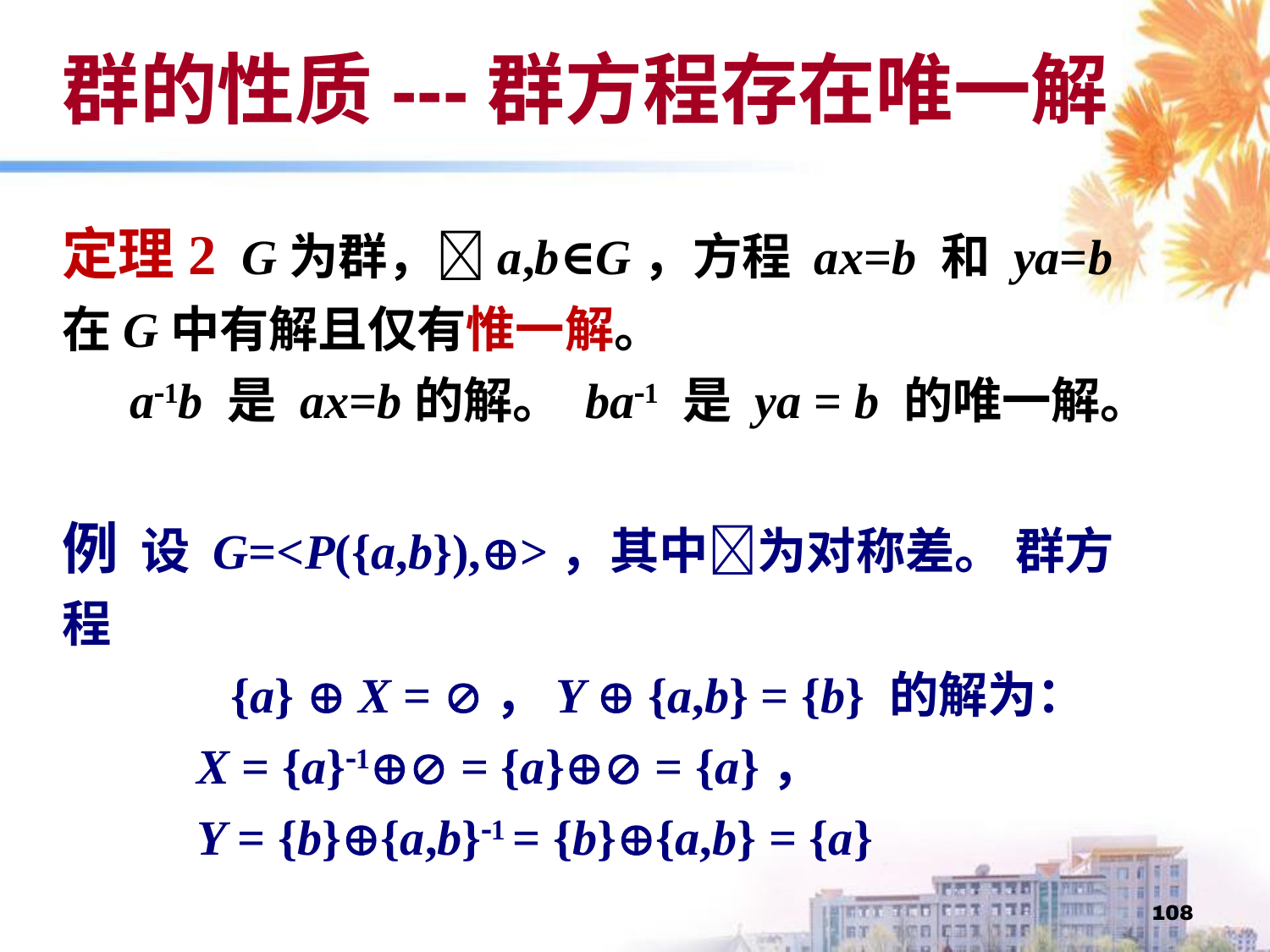

# 群的性质---群方程存在唯一解
定理2  G为群，∀a,b∈G，方程 ax=b 和 ya=b 在G中有解且仅有惟一解。
     a−1b 是 ax=b的解。 ba−1 是 ya = b 的唯一解。

例  设 G=<P({a,b}),⊕>，其中⊕为对称差。 群方程
              {a} ⊕ X = ∅，Y ⊕ {a,b} = {b} 的解为：
           X = {a}−1⊕∅ = {a}⊕∅ = {a}，
           Y = {b}⊕{a,b}−1 = {b}⊕{a,b} = {a}
108